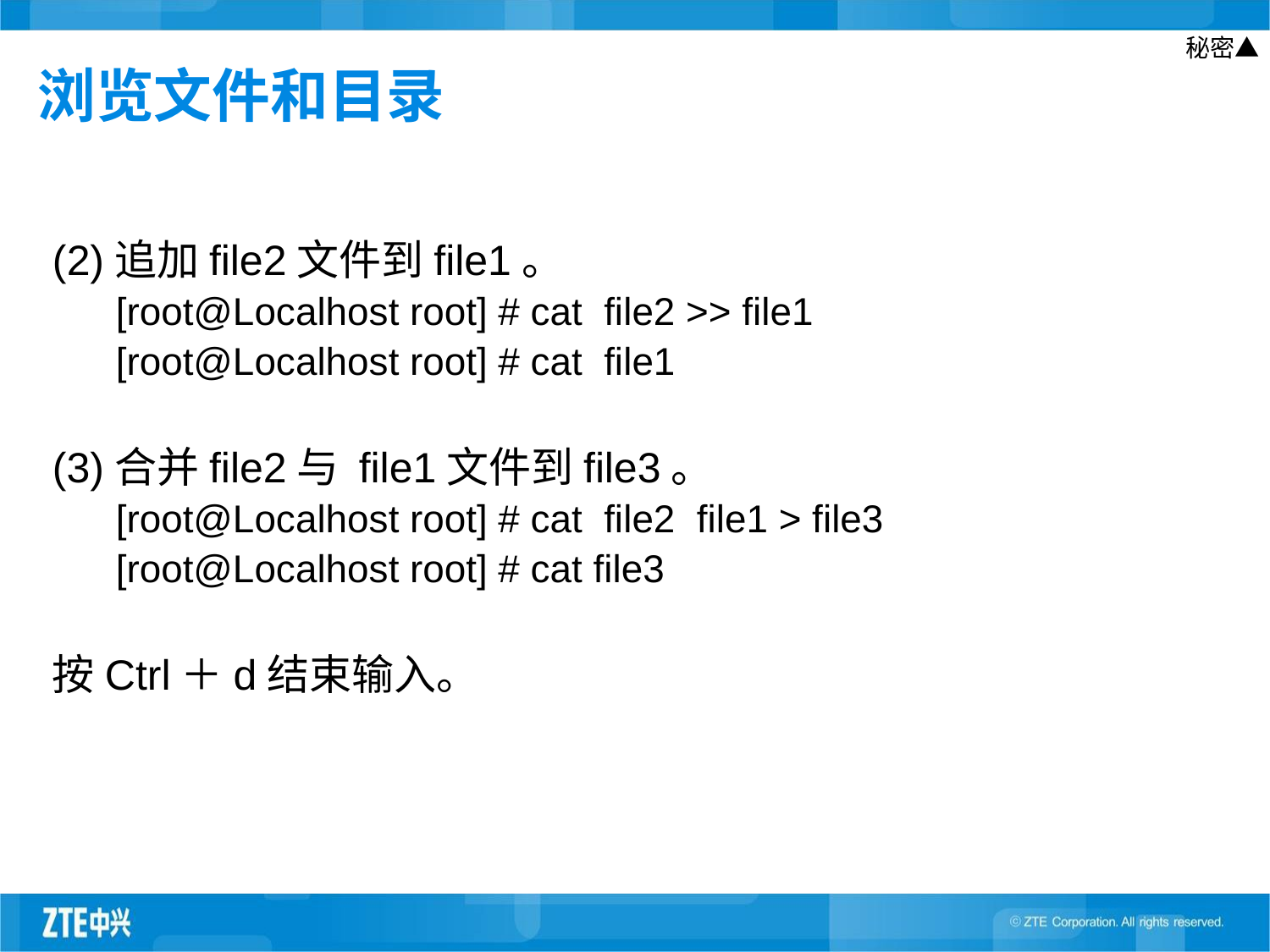

# 浏览文件和目录
(2)追加file2文件到file1。
[root@Localhost root] # cat  file2 >> file1
[root@Localhost root] # cat  file1

(3)合并file2与 file1文件到file3。
[root@Localhost root] # cat  file2  file1 > file3
[root@Localhost root] # cat file3

按Ctrl＋d结束输入。